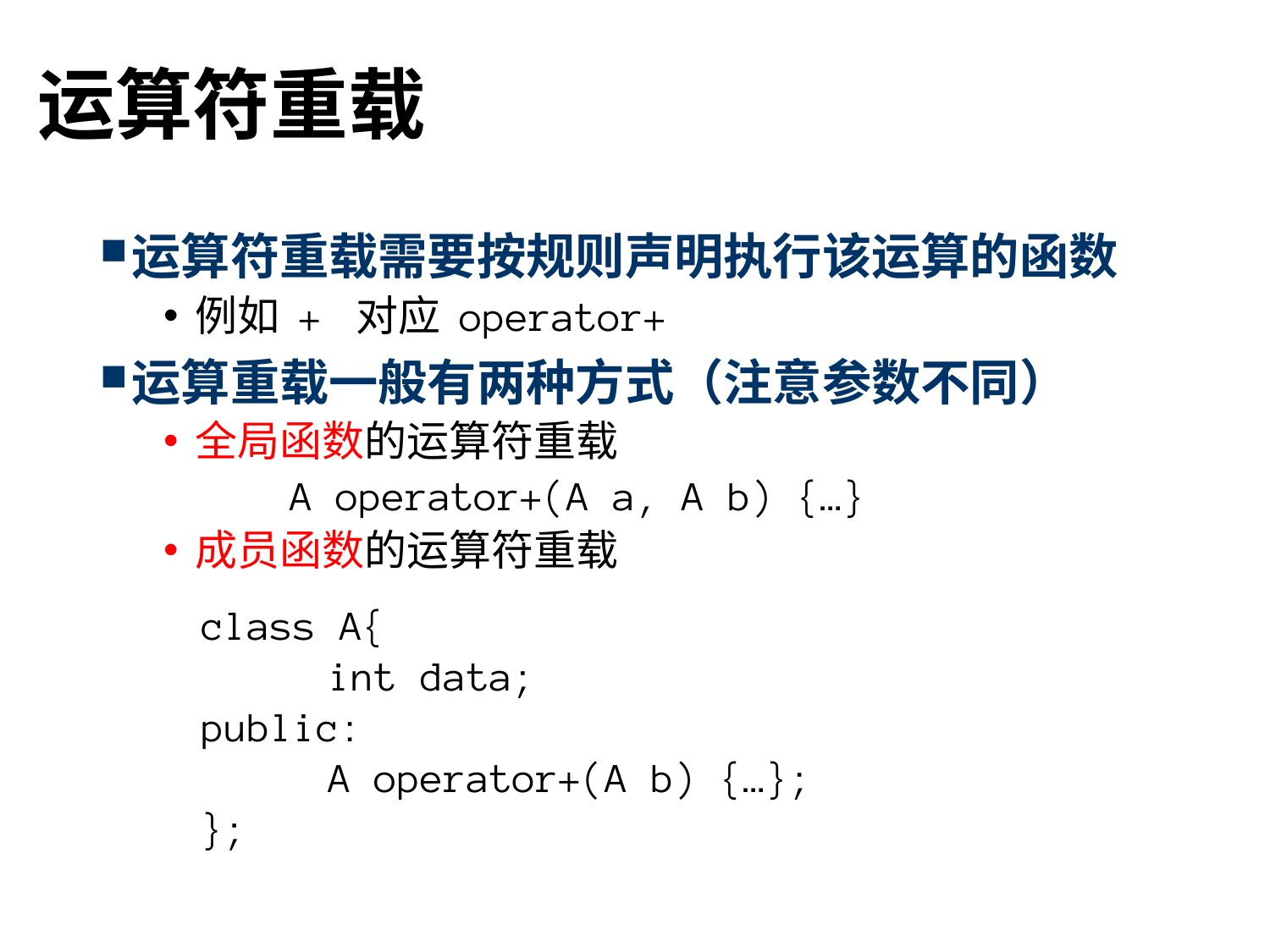

# 运算符重载
运算符重载需要按规则声明执行该运算的函数
例如 + 对应 operator+
运算重载一般有两种方式（注意参数不同）
全局函数的运算符重载
	A operator+(A a, A b) {…}
成员函数的运算符重载

class A{
	int data;
public:
	A operator+(A b) {…};
};
45